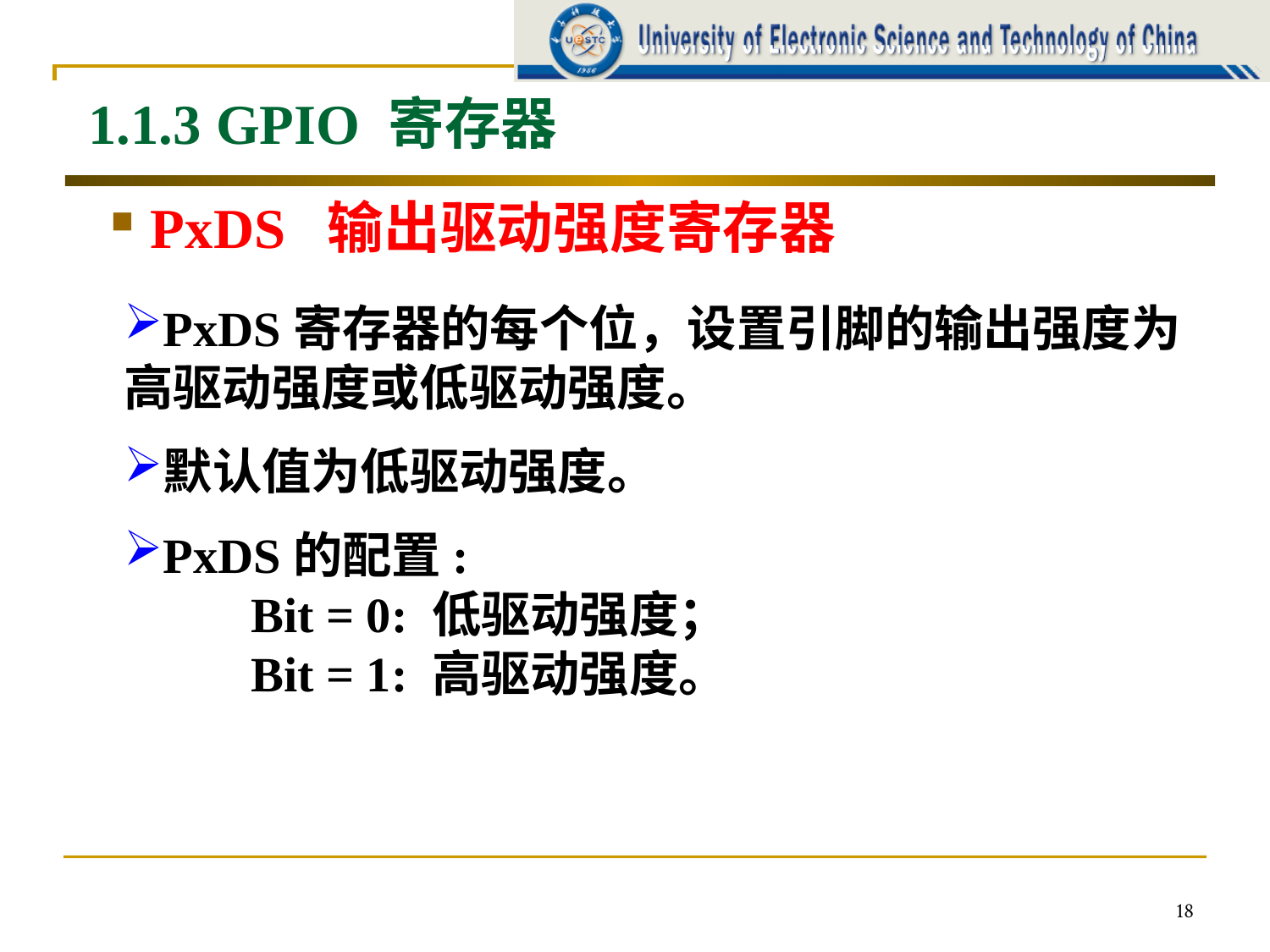

1.1.3 GPIO 寄存器
PxDS  输出驱动强度寄存器

PxDS寄存器的每个位，设置引脚的输出强度为高驱动强度或低驱动强度。
默认值为低驱动强度。
PxDS的配置:
	Bit = 0: 低驱动强度；
	Bit = 1: 高驱动强度。
18